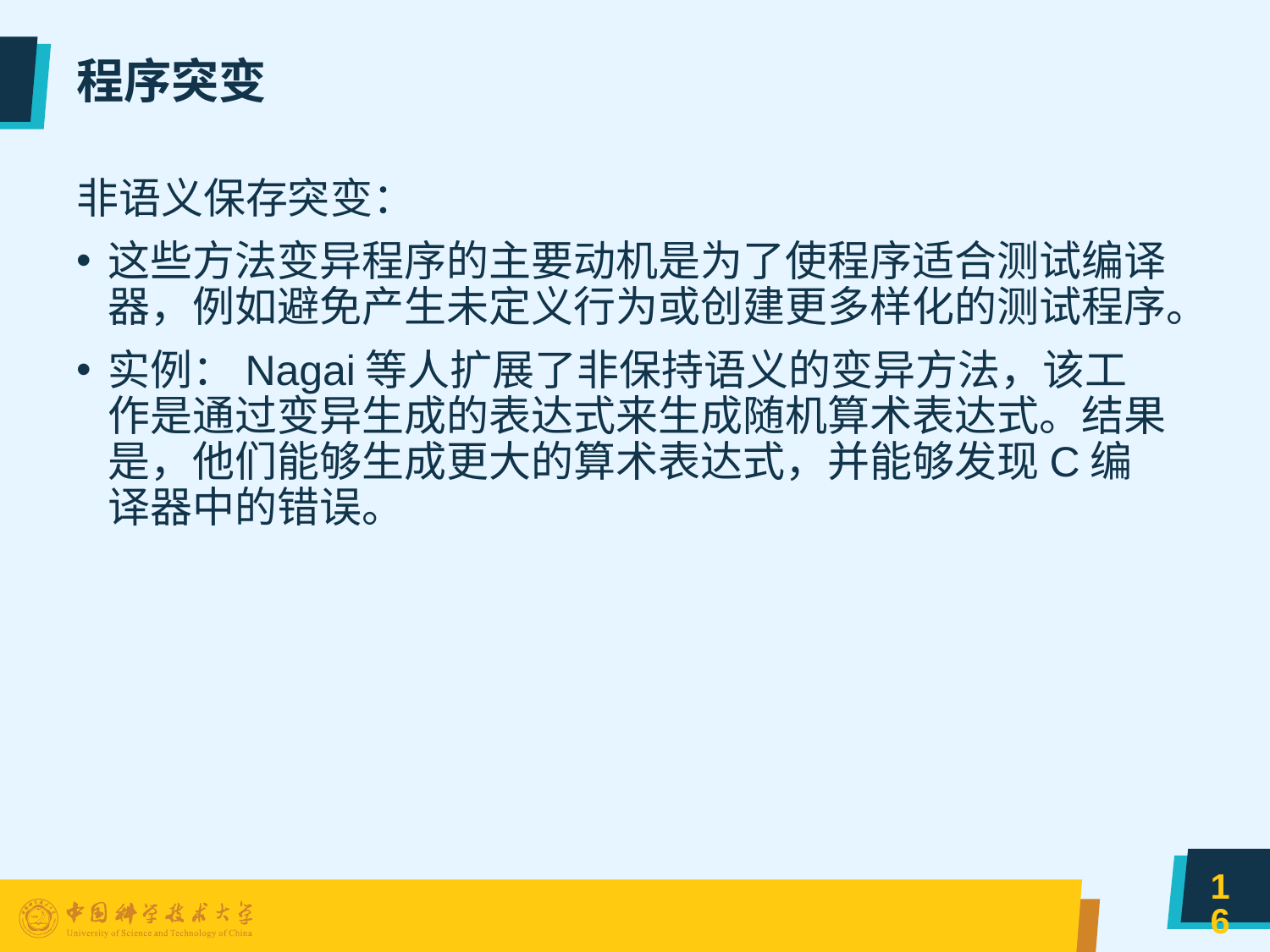

# 程序突变
非语义保存突变：
这些方法变异程序的主要动机是为了使程序适合测试编译器，例如避免产生未定义行为或创建更多样化的测试程序。
实例：Nagai等人扩展了非保持语义的变异方法，该工作是通过变异生成的表达式来生成随机算术表达式。结果是，他们能够生成更大的算术表达式，并能够发现C编译器中的错误。

16